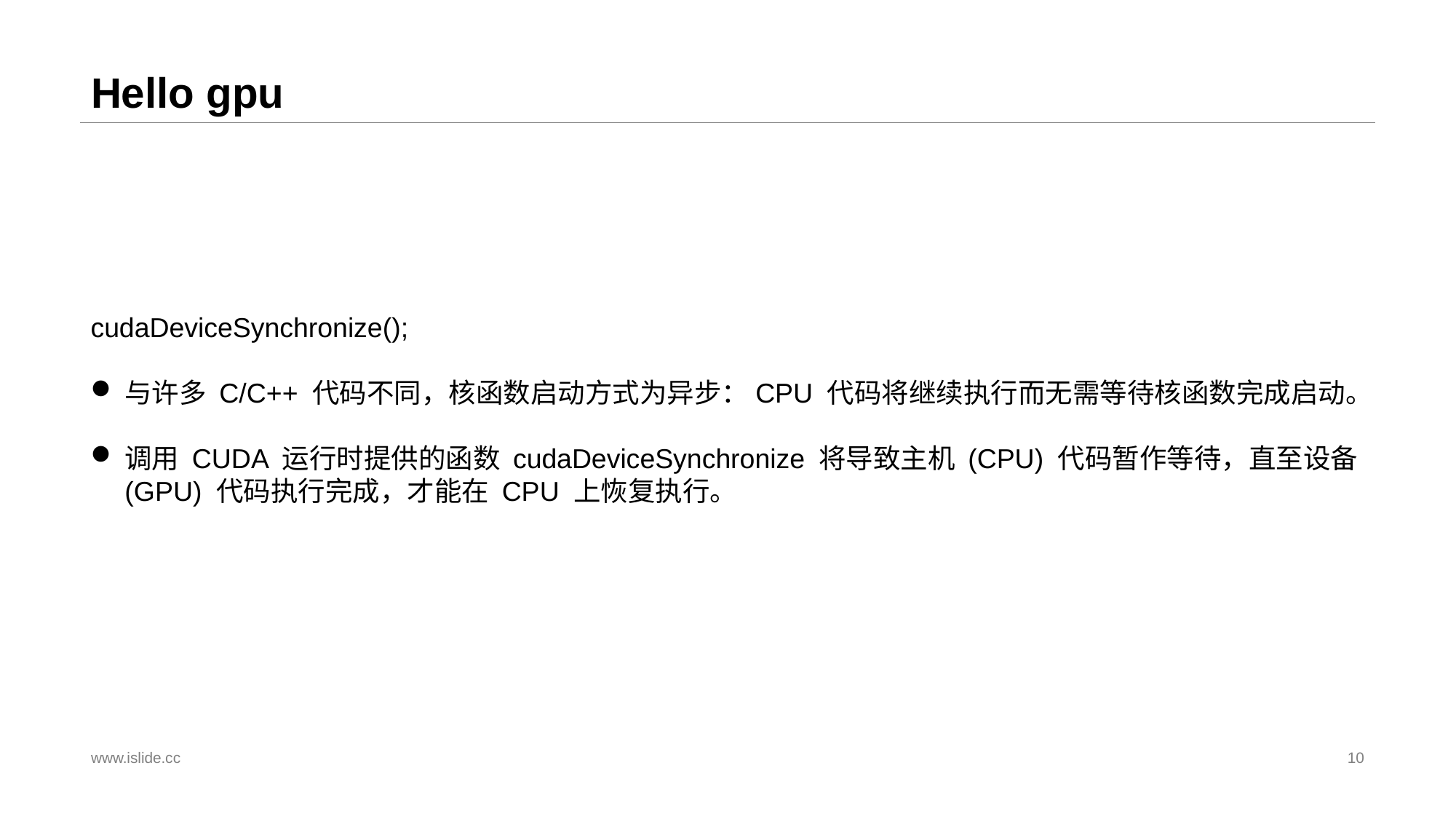

# Hello gpu
cudaDeviceSynchronize();

与许多 C/C++ 代码不同，核函数启动方式为异步：CPU 代码将继续执行而无需等待核函数完成启动。

调用 CUDA 运行时提供的函数 cudaDeviceSynchronize 将导致主机 (CPU) 代码暂作等待，直至设备 (GPU) 代码执行完成，才能在 CPU 上恢复执行。
www.islide.cc
10